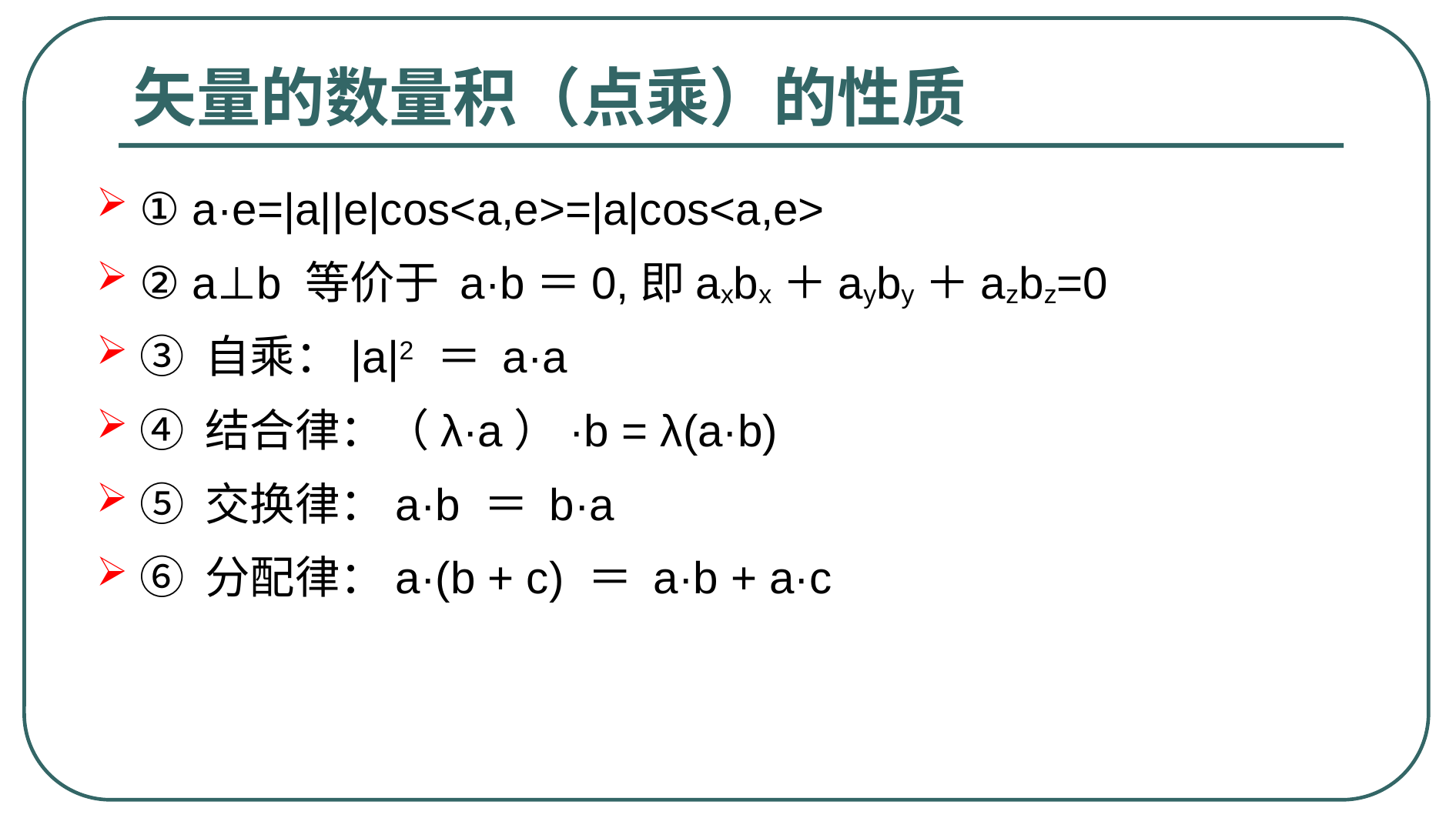

# 矢量的数量积（点乘）的性质
① a·e=|a||e|cos<a,e>=|a|cos<a,e>
② a⊥b 等价于 a·b＝0,即axbx＋ayby＋azbz=0
③ 自乘：|a|2 ＝ a·a
④ 结合律：（λ·a）·b = λ(a·b)
⑤ 交换律：a·b ＝ b·a
⑥ 分配律：a·(b + c) ＝ a·b + a·c